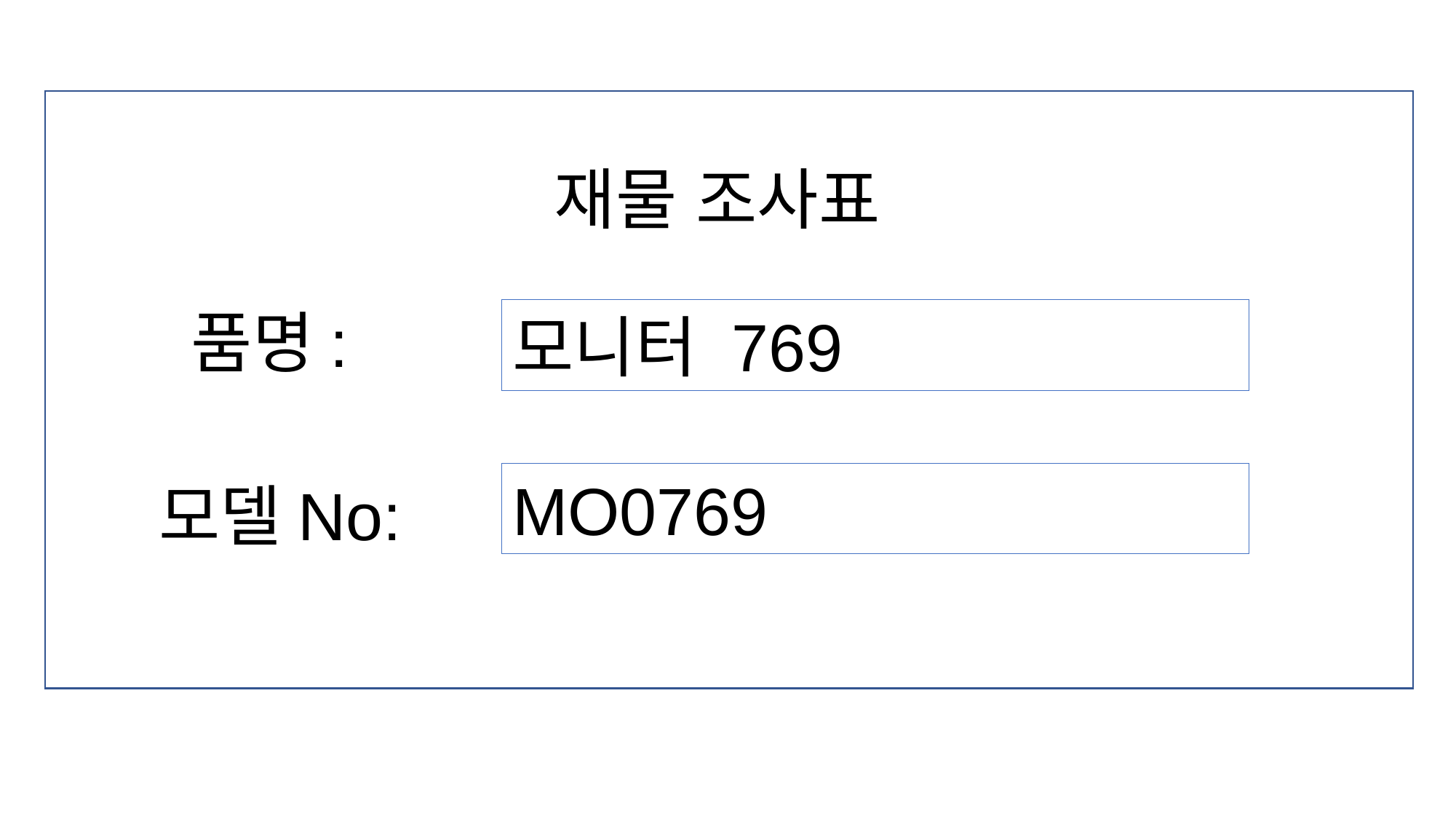

재물 조사표
품명:
모니터 769
MO0769
모델No: